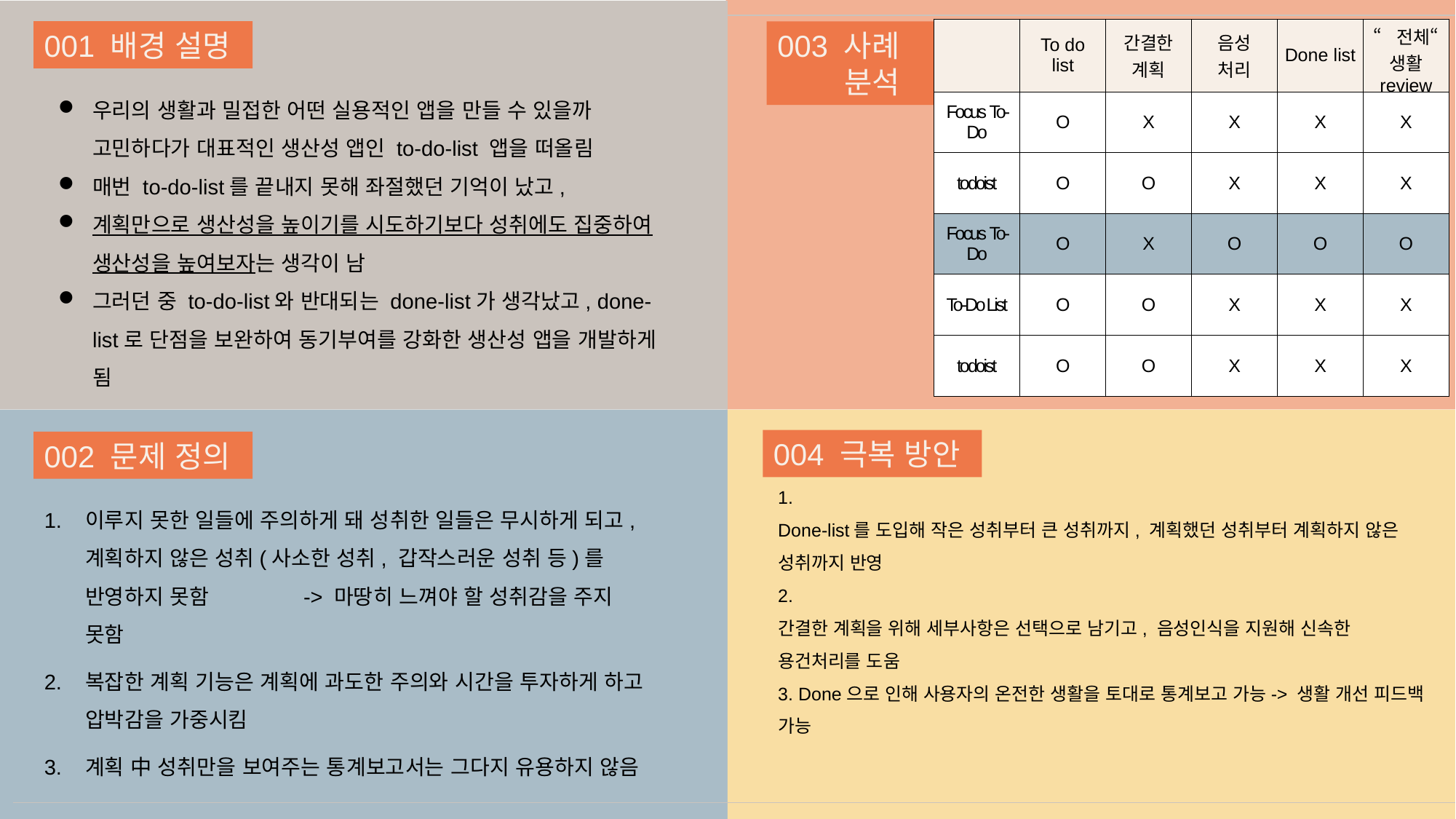

|  | To do list | 간결한 계획 | 음성 처리 | Done list | “전체“ 생활 review |
| --- | --- | --- | --- | --- | --- |
| Focus To-Do | O | X | X | X | X |
| todoist | O | O | X | X | X |
| Focus To-Do | O | X | O | O | O |
| To-Do List | O | O | X | X | X |
| todoist | O | O | X | X | X |
001 배경 설명
003 사례
       분석
우리의 생활과 밀접한 어떤 실용적인 앱을 만들 수 있을까 고민하다가 대표적인 생산성 앱인 to-do-list 앱을 떠올림
매번 to-do-list를 끝내지 못해 좌절했던 기억이 났고,
계획만으로 생산성을 높이기를 시도하기보다 성취에도 집중하여 생산성을 높여보자는 생각이 남
그러던 중 to-do-list와 반대되는 done-list가 생각났고, done-list로 단점을 보완하여 동기부여를 강화한 생산성 앱을 개발하게 됨

004 극복 방안
002 문제 정의
1.
Done-list를 도입해 작은 성취부터 큰 성취까지, 계획했던 성취부터 계획하지 않은 성취까지 반영
2.
간결한 계획을 위해 세부사항은 선택으로 남기고, 음성인식을 지원해 신속한 용건처리를 도움
3. Done으로 인해 사용자의 온전한 생활을 토대로 통계보고 가능-> 생활 개선 피드백 가능

이루지 못한 일들에 주의하게 돼 성취한 일들은 무시하게 되고, 계획하지 않은 성취(사소한 성취, 갑작스러운 성취 등)를 반영하지 못함	-> 마땅히 느껴야 할 성취감을 주지 못함
복잡한 계획 기능은 계획에 과도한 주의와 시간을 투자하게 하고 압박감을 가중시킴
계획 中 성취만을 보여주는 통계보고서는 그다지 유용하지 않음